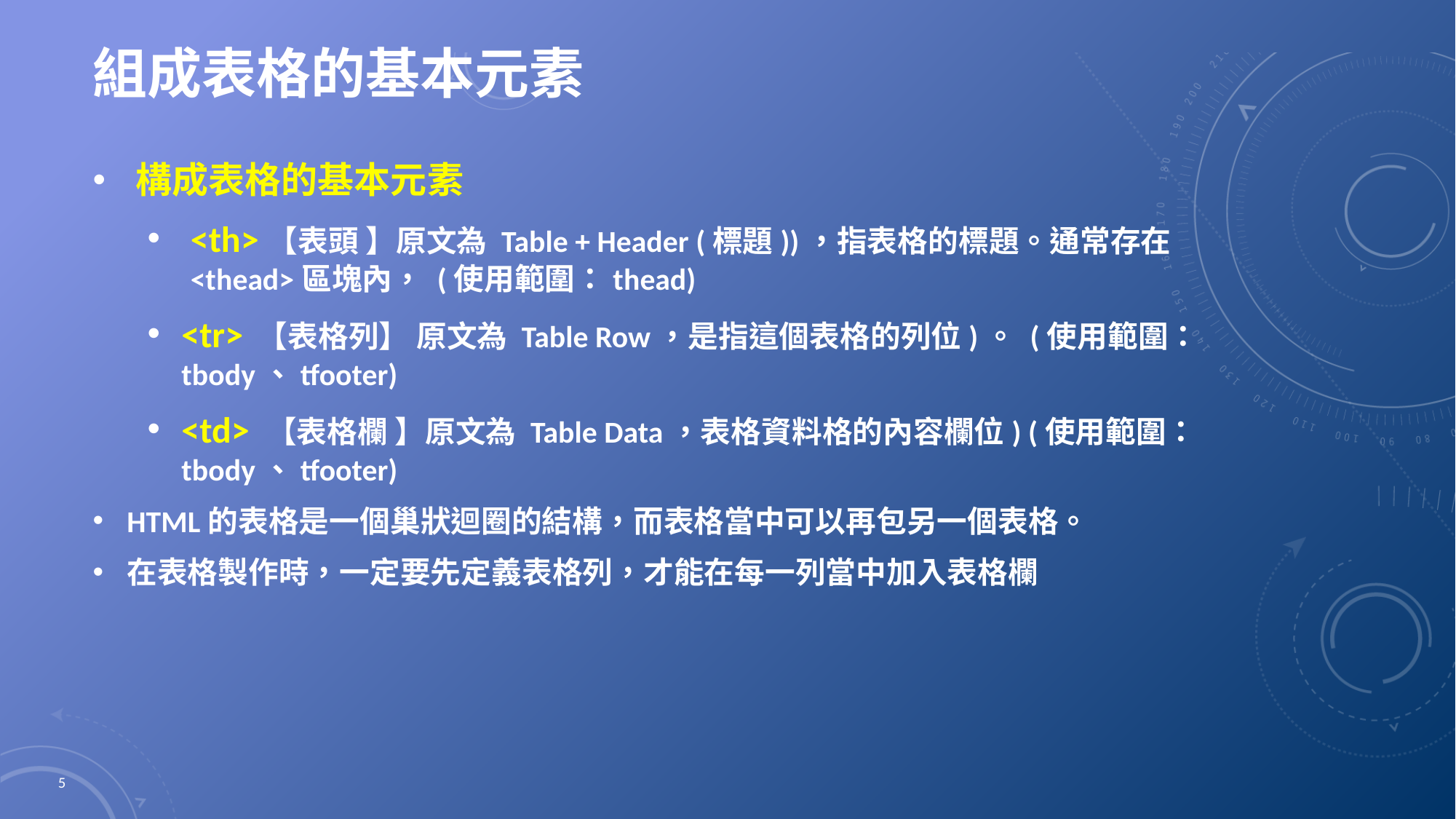

# 組成表格的基本元素
構成表格的基本元素
<th>【表頭 】原文為 Table + Header (標題))，指表格的標題。通常存在<thead>區塊內， (使用範圍：thead)
<tr> 【表格列】 原文為 Table Row，是指這個表格的列位)。 (使用範圍：tbody、tfooter)
<td> 【表格欄 】原文為 Table Data，表格資料格的內容欄位) (使用範圍：tbody、tfooter)
HTML的表格是一個巢狀迴圈的結構，而表格當中可以再包另一個表格。
在表格製作時，一定要先定義表格列，才能在每一列當中加入表格欄

5